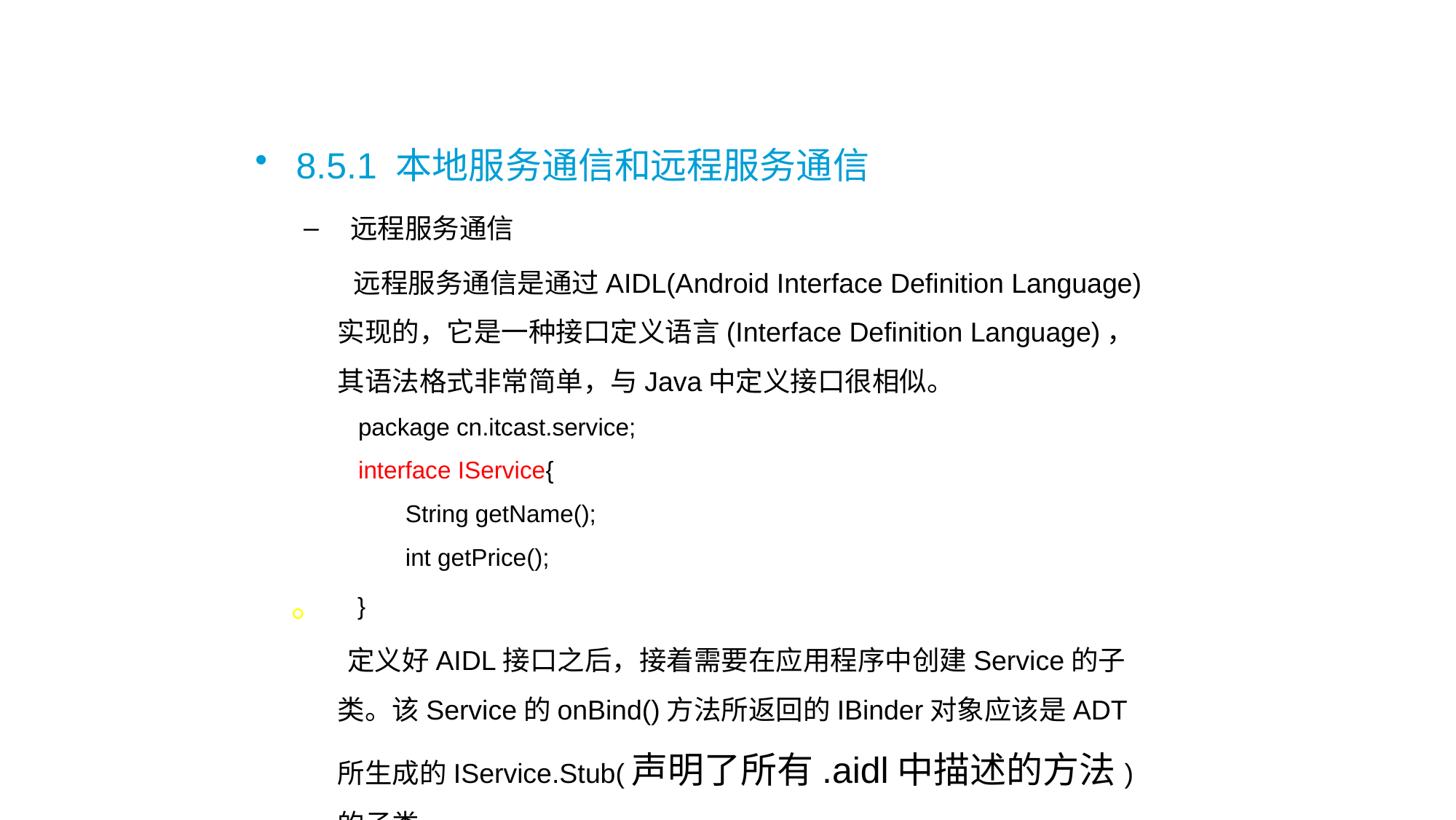

8.5.1 本地服务通信和远程服务通信
 远程服务通信
       远程服务通信是通过AIDL(Android Interface Definition Language)实现的，它是一种接口定义语言(Interface Definition Language)，其语法格式非常简单，与Java中定义接口很相似。
package cn.itcast.service;
interface IService{
       String getName();
       int getPrice();
        }
      定义好AIDL接口之后，接着需要在应用程序中创建Service的子类。该Service的onBind()方法所返回的IBinder对象应该是ADT所生成的IService.Stub(声明了所有.aidl中描述的方法)的子类。

。